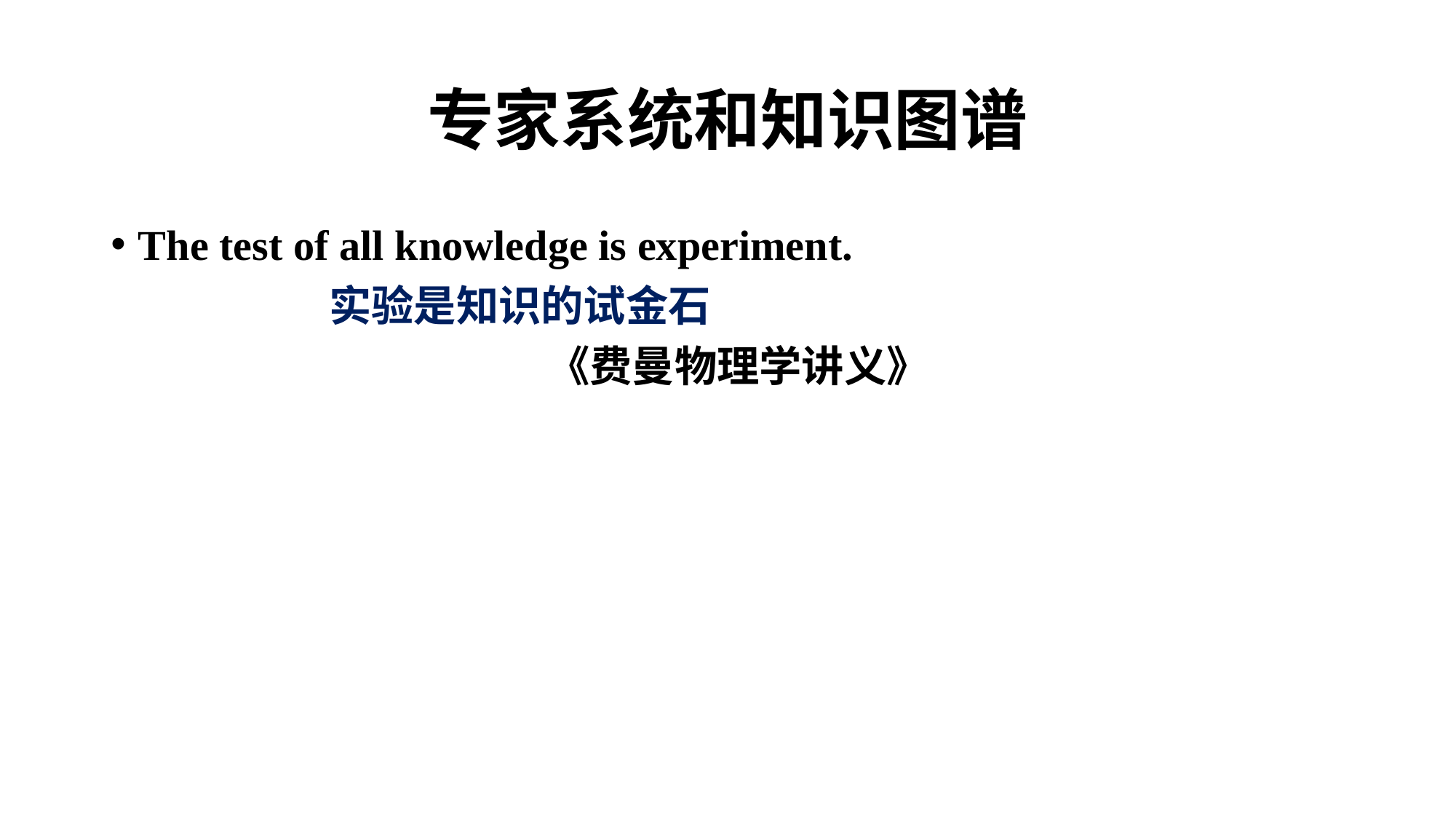

# 专家系统和知识图谱
The test of all knowledge is experiment.
		实验是知识的试金石
				《费曼物理学讲义》